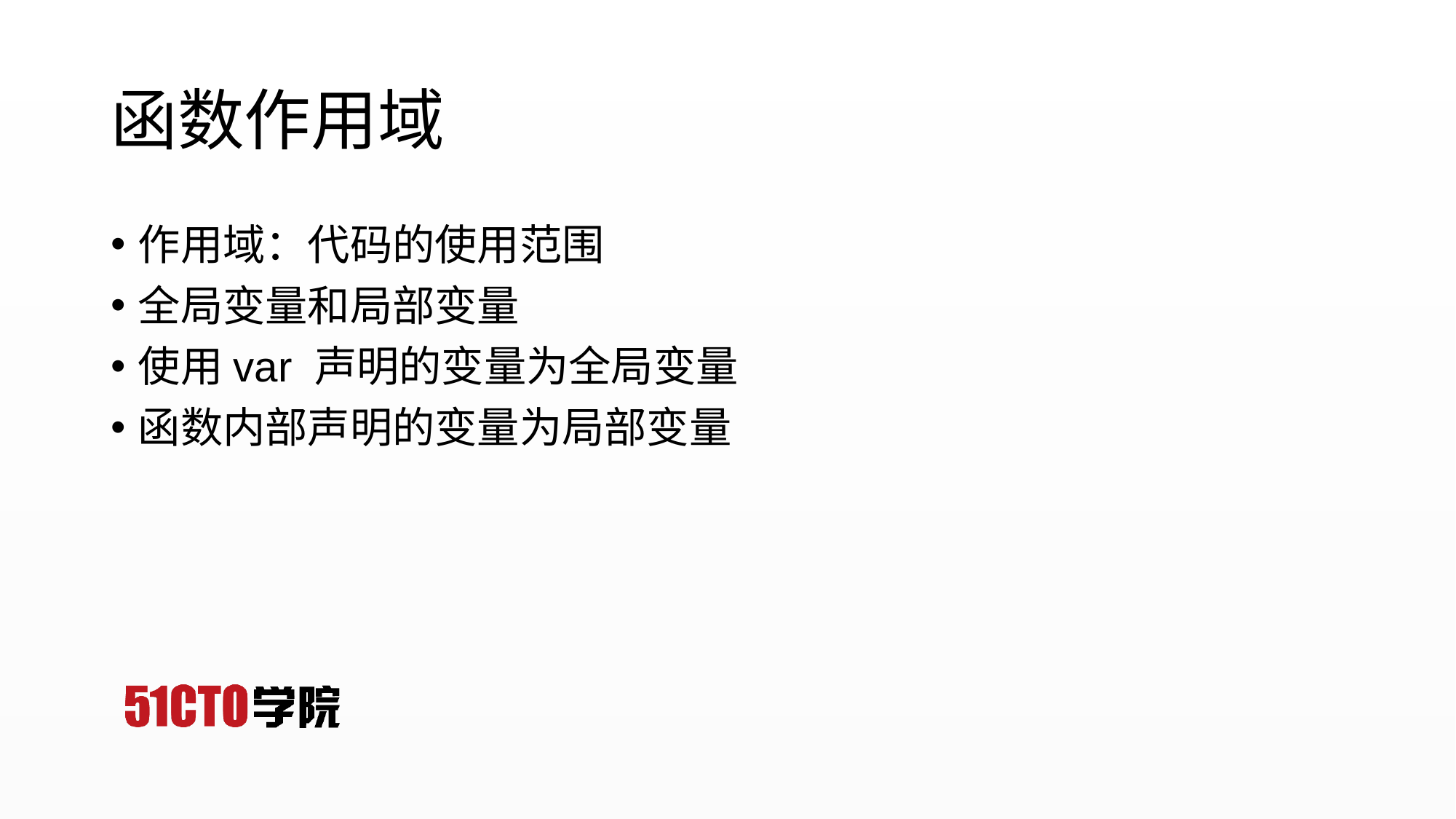

# 函数作用域
作用域：代码的使用范围
全局变量和局部变量
使用var 声明的变量为全局变量
函数内部声明的变量为局部变量